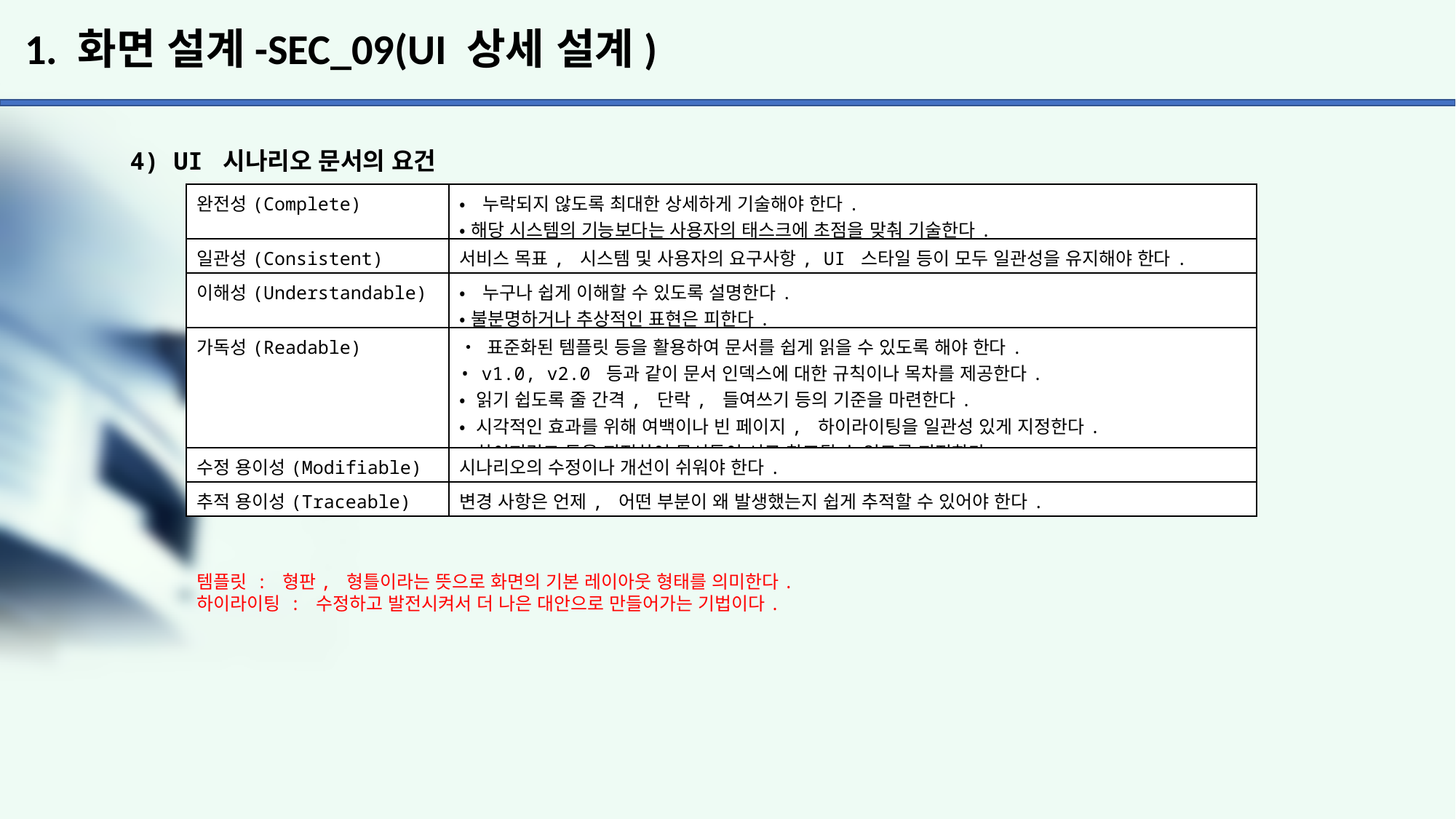

# 1. 화면 설계-SEC_09(UI 상세 설계)
4) UI 시나리오 문서의 요건
	.
| 완전성(Complete) | •누락되지 않도록 최대한 상세하게 기술해야 한다. •해당 시스템의 기능보다는 사용자의 태스크에 초점을 맞춰 기술한다. |
| --- | --- |
| 일관성(Consistent) | 서비스 목표, 시스템 및 사용자의 요구사항, UI 스타일 등이 모두 일관성을 유지해야 한다. |
| 이해성(Understandable) | •누구나 쉽게 이해할 수 있도록 설명한다. •불분명하거나 추상적인 표현은 피한다. |
| 가독성(Readable) | • 표준화된 템플릿 등을 활용하여 문서를 쉽게 읽을 수 있도록 해야 한다. • v1.0, v2.0 등과 같이 문서 인덱스에 대한 규칙이나 목차를 제공한다. • 읽기 쉽도록 줄 간격, 단락, 들여쓰기 등의 기준을 마련한다. • 시각적인 효과를 위해 여백이나 빈 페이지, 하이라이팅을 일관성 있게 지정한다. • 하이퍼링크 등을 지정하여 문서들이 서로 참조될 수 있도록 지정한다 |
| 수정 용이성(Modifiable) | 시나리오의 수정이나 개선이 쉬워야 한다. |
| 추적 용이성(Traceable) | 변경 사항은 언제, 어떤 부분이 왜 발생했는지 쉽게 추적할 수 있어야 한다. |
템플릿 : 형판, 형틀이라는 뜻으로 화면의 기본 레이아웃 형태를 의미한다.
하이라이팅 : 수정하고 발전시켜서 더 나은 대안으로 만들어가는 기법이다.